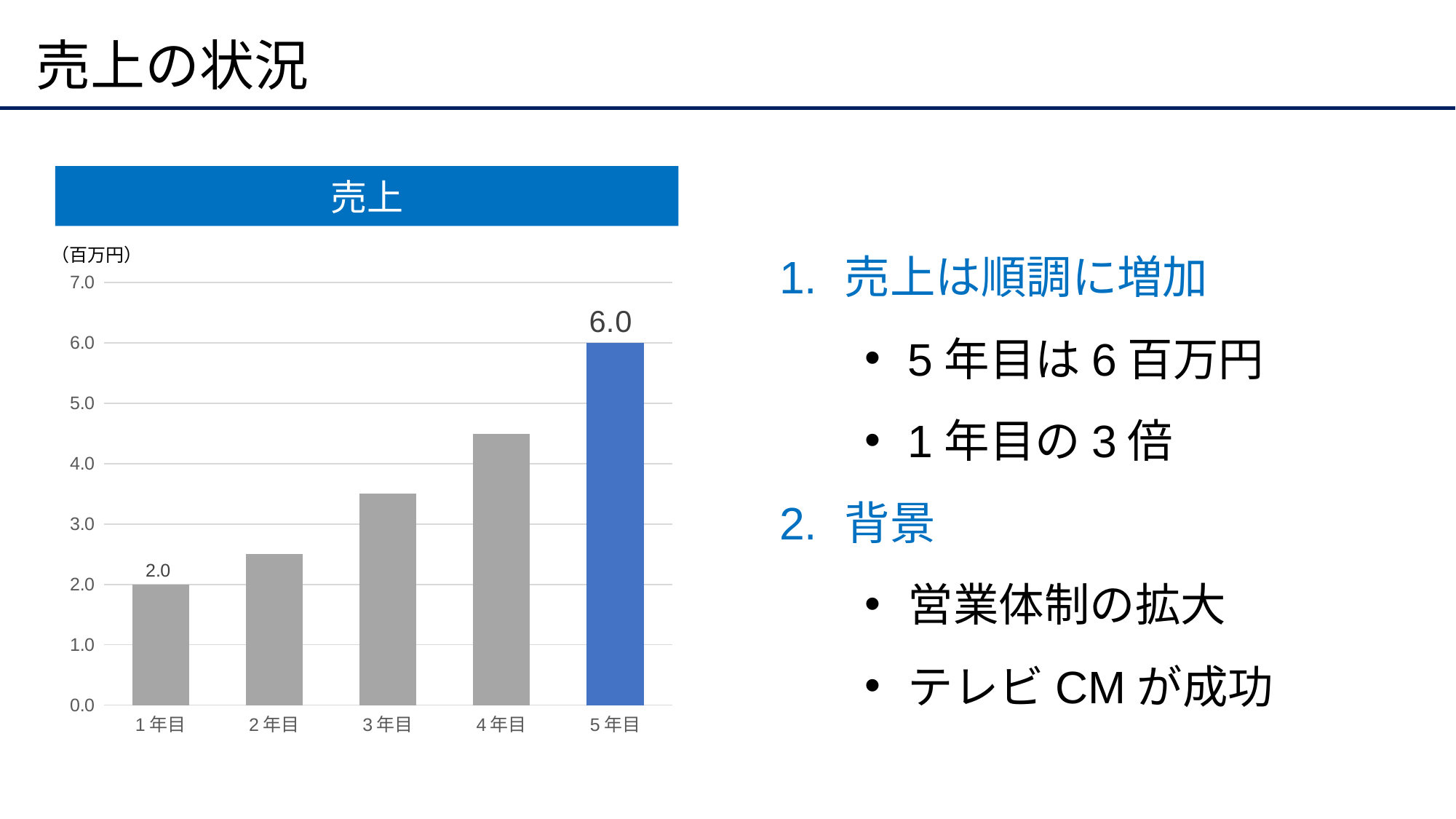

# 売上の状況
売上
売上は順調に増加
5年目は6百万円
1年目の3倍
背景
営業体制の拡大
テレビCMが成功
（百万円）

### Chart

| Category | 売上 |
|---|---|
| 1年目 | 2.0 |
| 2年目 | 2.5 |
| 3年目 | 3.5 |
| 4年目 | 4.5 |
| 5年目 | 6.0 |